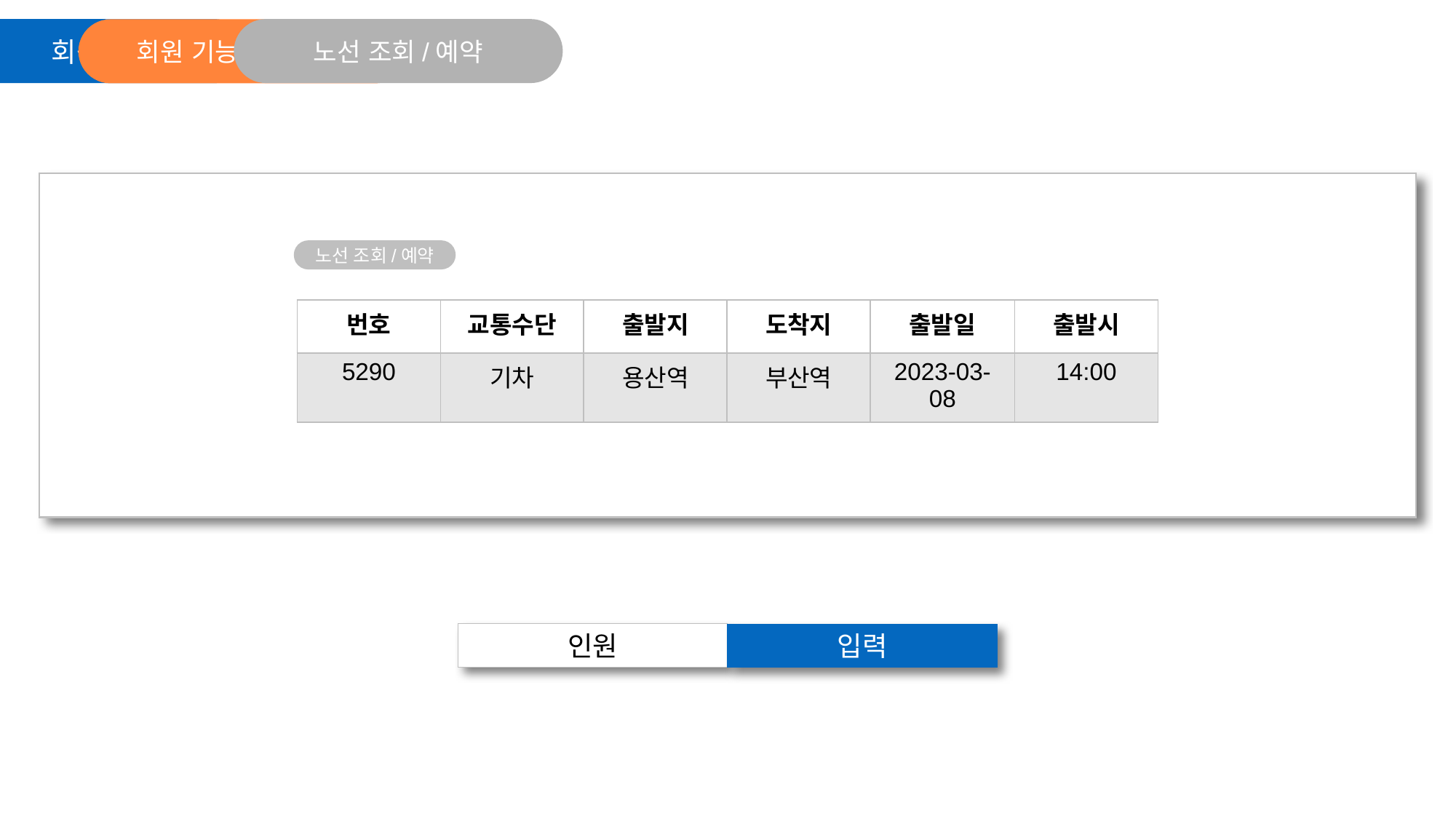

노선 조회/예약
회원 기능
회원 기능 선택 화면

노선 조회/예약
| 번호 | 교통수단 | 출발지 | 도착지 | 출발일 | 출발시 |
| --- | --- | --- | --- | --- | --- |
| 5290 | 기차 | 용산역 | 부산역 | 2023-03-08 | 14:00 |
인원
입력